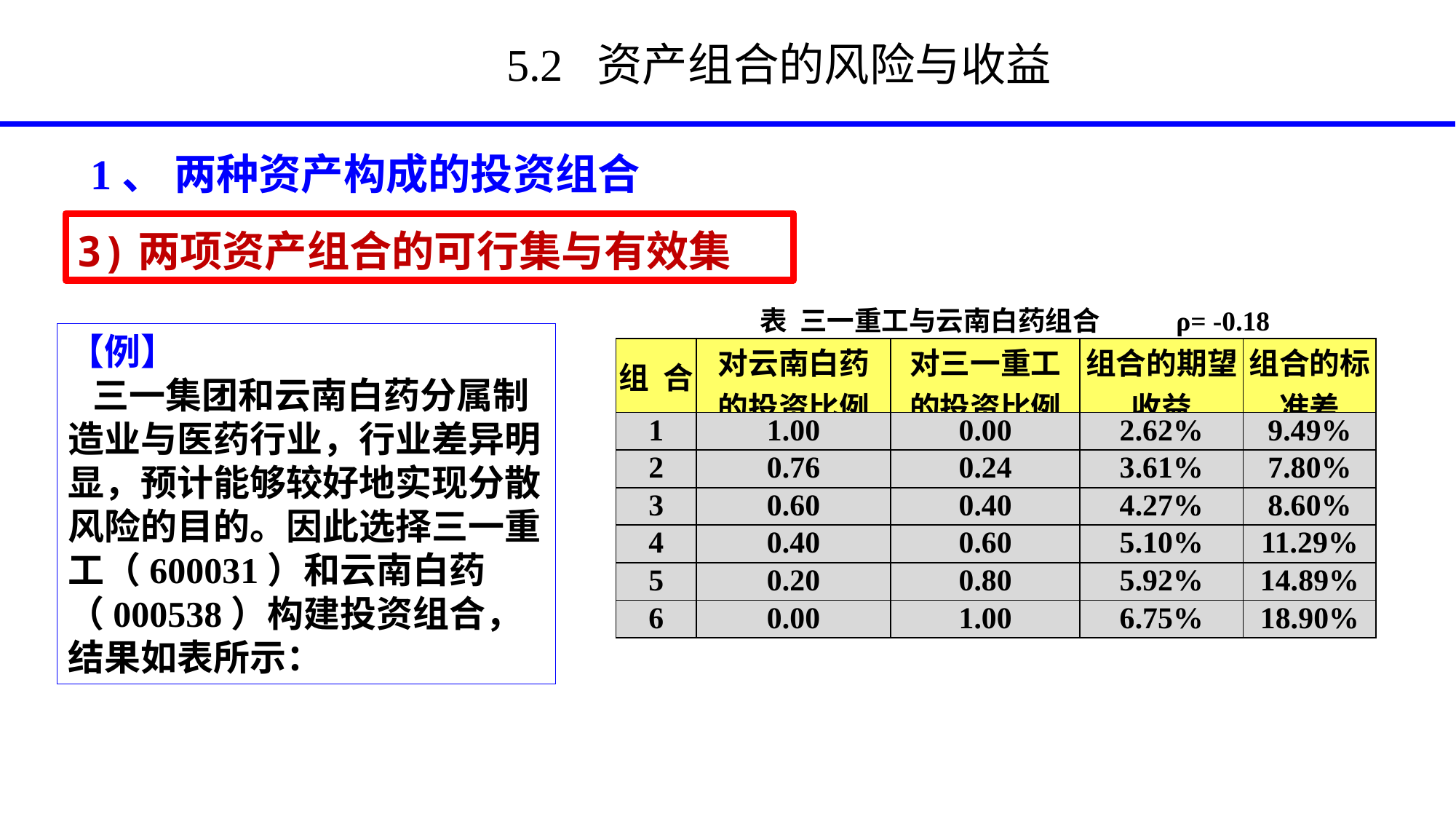

# 5.2  资产组合的风险与收益
1、 两种资产构成的投资组合
3)两项资产组合的可行集与有效集
| 表 三一重工与云南白药组合 ρ= -0.18 |  |  |  |  |
| --- | --- | --- | --- | --- |
| 组 合 | 对云南白药 的投资比例 | 对三一重工 的投资比例 | 组合的期望收益 | 组合的标准差 |
| 1 | 1.00 | 0.00 | 2.62% | 9.49% |
| 2 | 0.76 | 0.24 | 3.61% | 7.80% |
| 3 | 0.60 | 0.40 | 4.27% | 8.60% |
| 4 | 0.40 | 0.60 | 5.10% | 11.29% |
| 5 | 0.20 | 0.80 | 5.92% | 14.89% |
| 6 | 0.00 | 1.00 | 6.75% | 18.90% |
【例】
  三一集团和云南白药分属制造业与医药行业，行业差异明显，预计能够较好地实现分散风险的目的。因此选择三一重工（600031）和云南白药（000538）构建投资组合，结果如表所示：